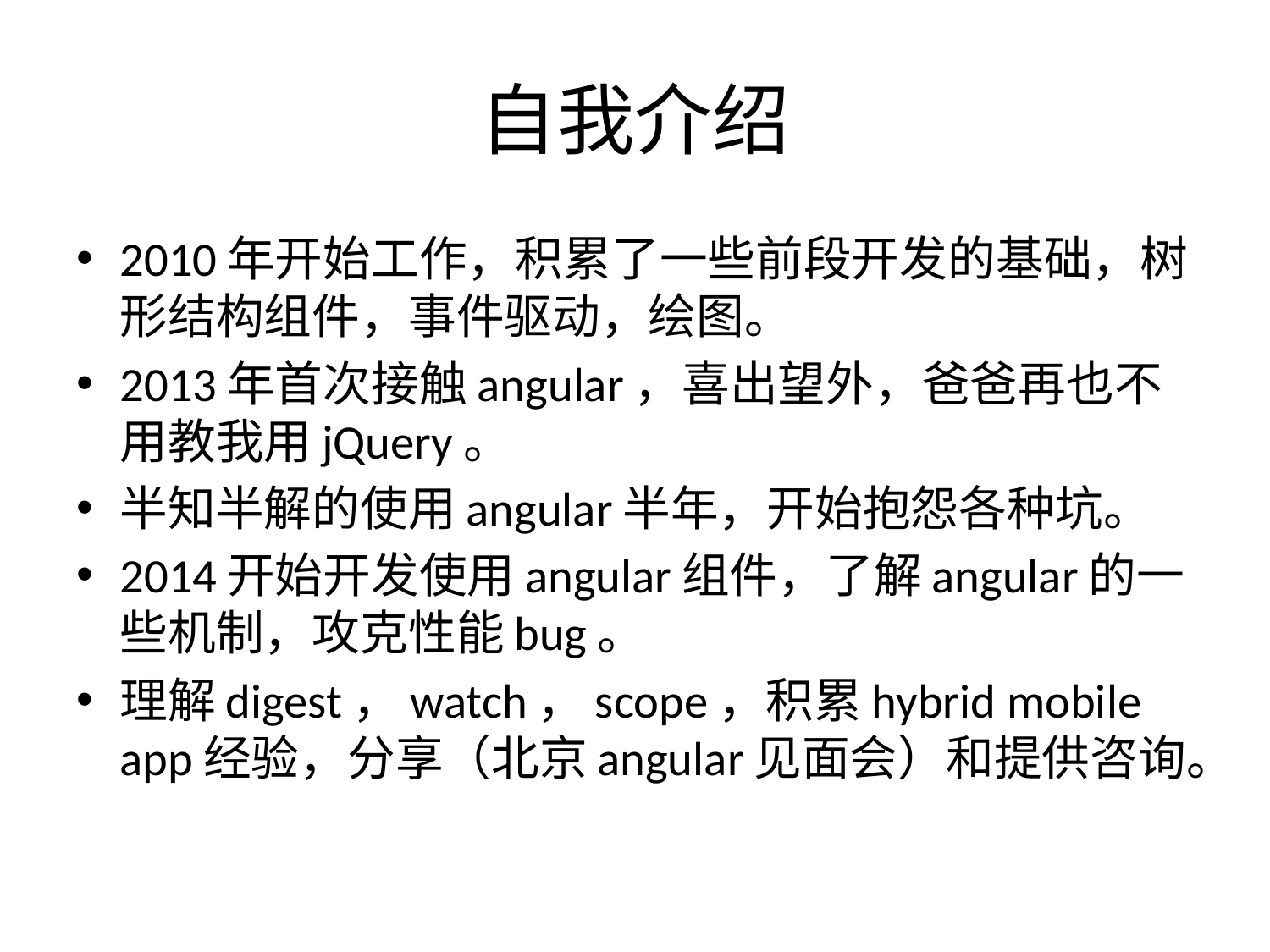

# 自我介绍
2010年开始工作，积累了一些前段开发的基础，树形结构组件，事件驱动，绘图。
2013年首次接触angular，喜出望外，爸爸再也不用教我用jQuery。
半知半解的使用angular半年，开始抱怨各种坑。
2014开始开发使用angular组件，了解angular的一些机制，攻克性能bug。
理解digest，watch，scope，积累hybrid mobile app经验，分享（北京angular见面会）和提供咨询。